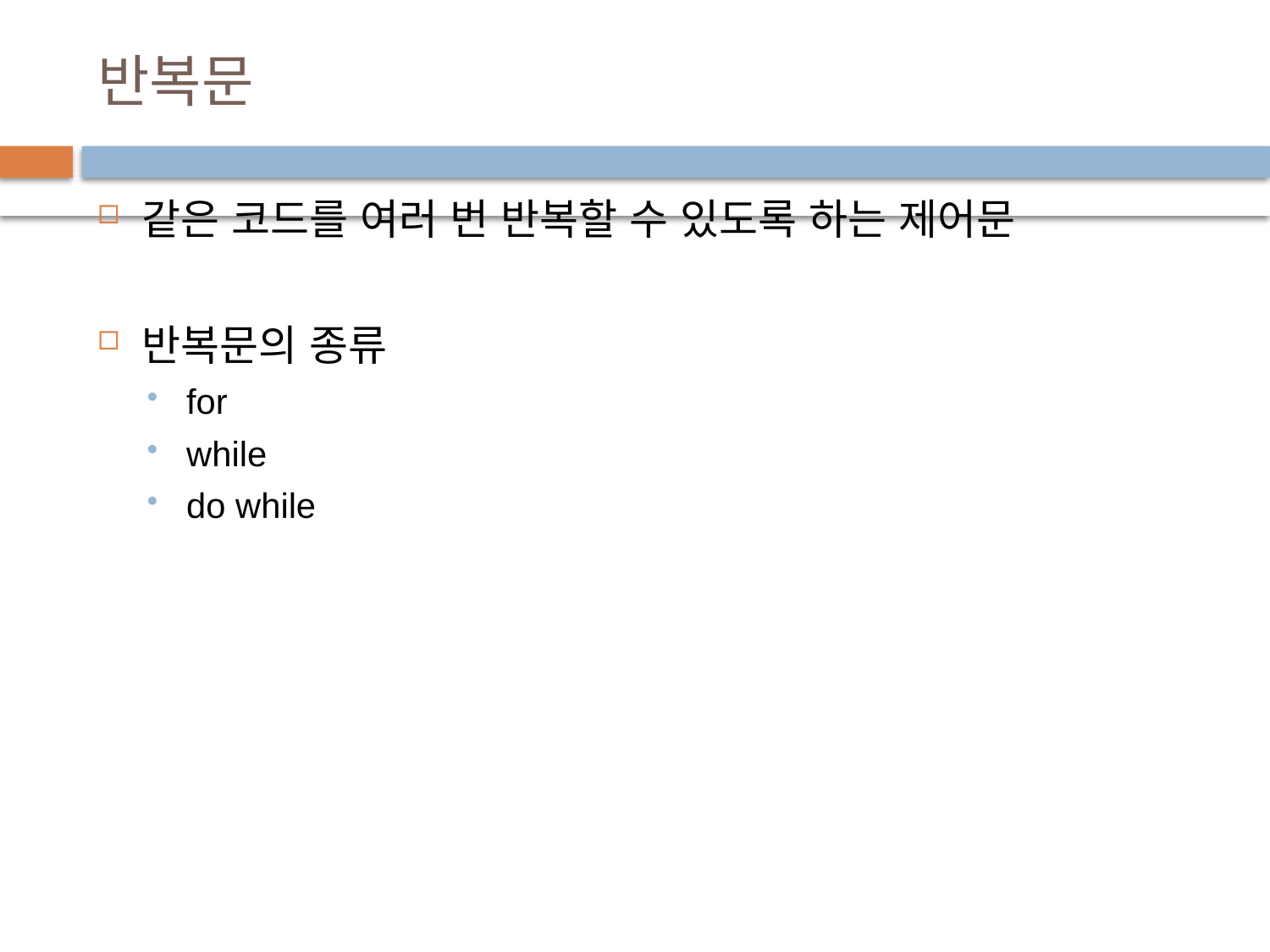

# 반복문
같은 코드를 여러 번 반복할 수 있도록 하는 제어문

반복문의 종류
for
while
do while